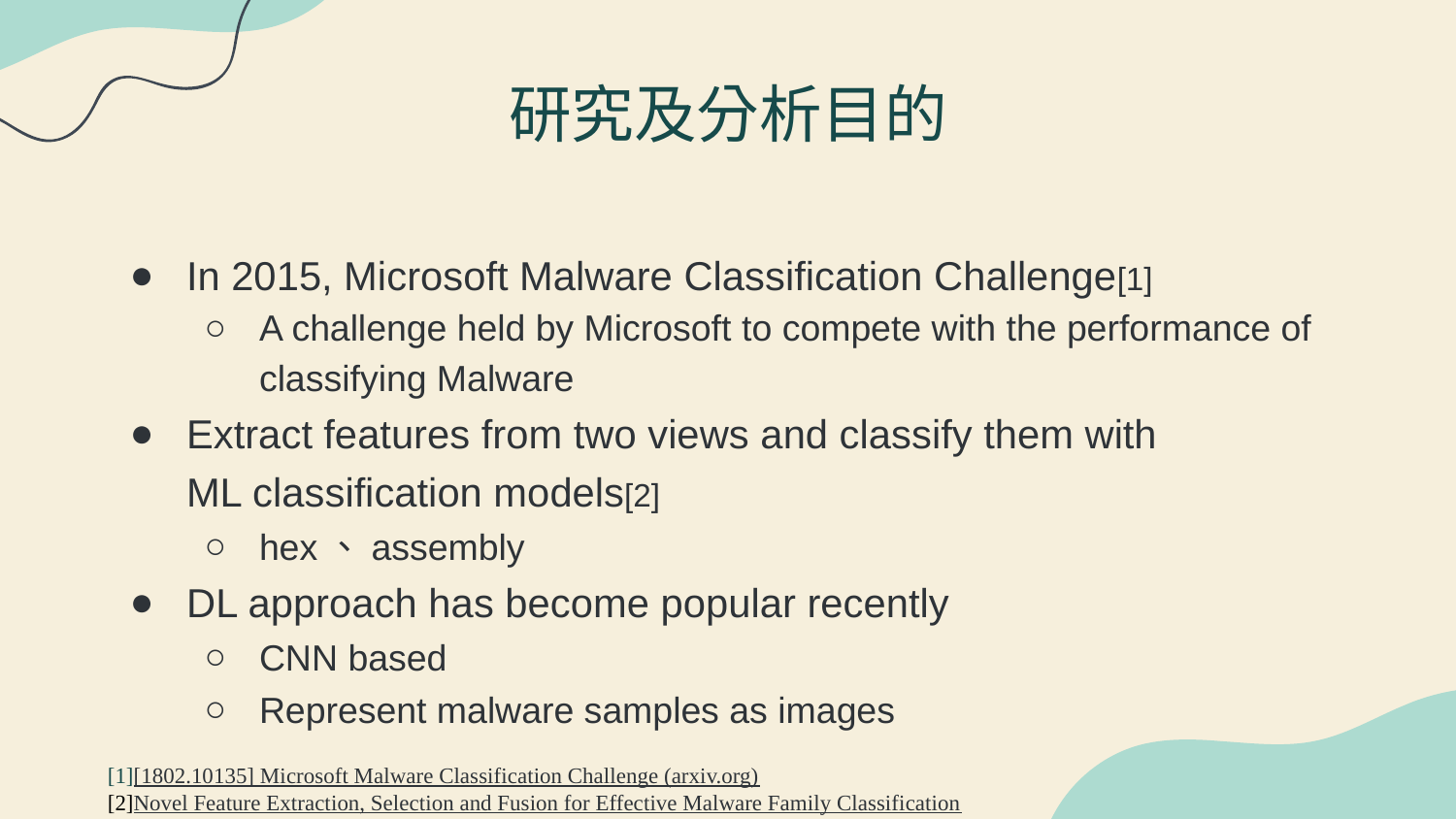

# 研究及分析目的

In 2015, Microsoft Malware Classification Challenge[1]
A challenge held by Microsoft to compete with the performance of classifying Malware
Extract features from two views and classify them with
ML classification models[2]
hex、assembly
DL approach has become popular recently
CNN based
Represent malware samples as images
[1][1802.10135] Microsoft Malware Classification Challenge (arxiv.org)
[2]Novel Feature Extraction, Selection and Fusion for Effective Malware Family Classification